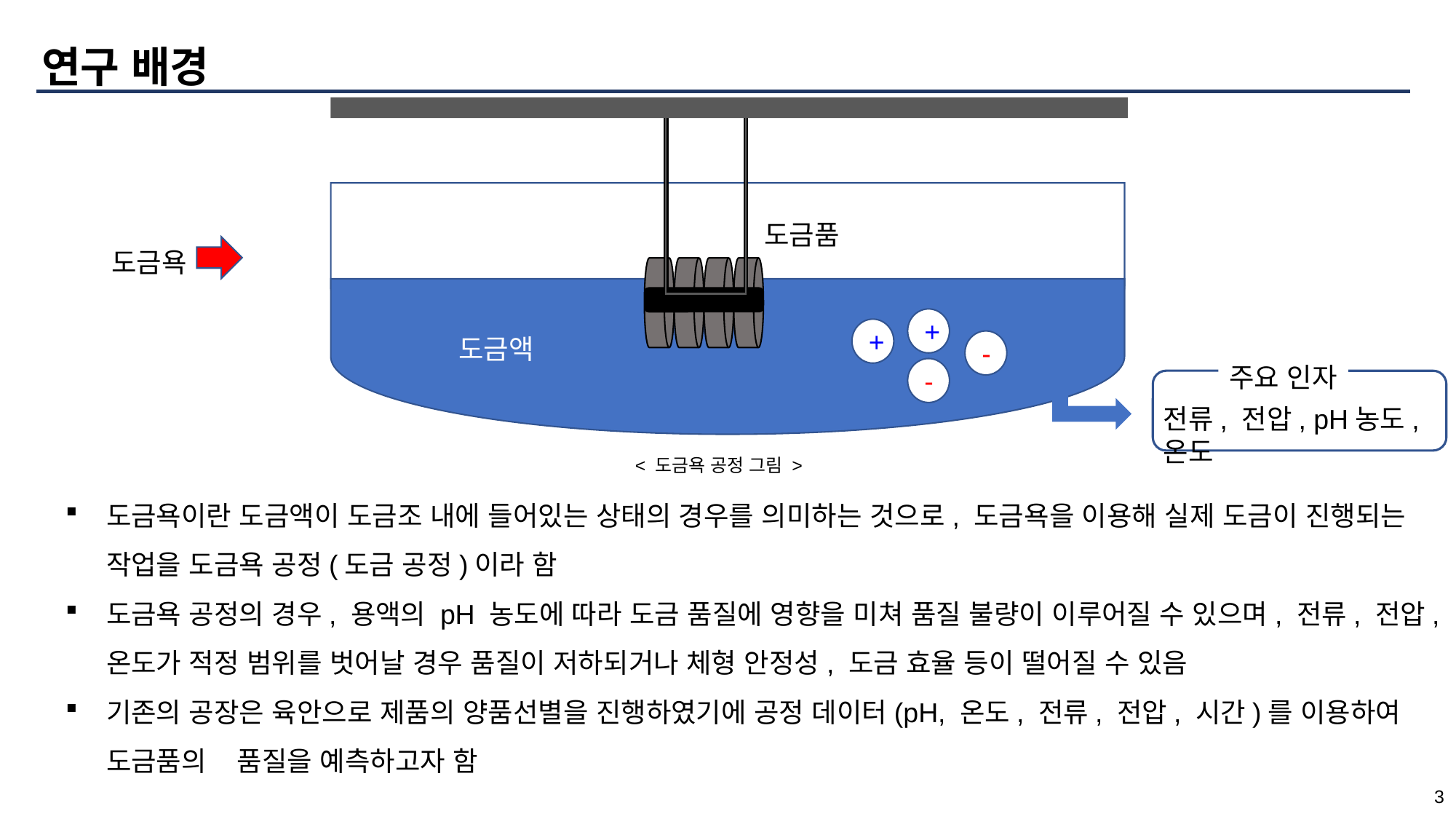

연구 배경

도금품

도금욕

+
+
도금액
-
주요 인자

-

전류, 전압, pH농도, 온도
< 도금욕 공정 그림 >
도금욕이란 도금액이 도금조 내에 들어있는 상태의 경우를 의미하는 것으로, 도금욕을 이용해 실제 도금이 진행되는 작업을 도금욕 공정(도금 공정)이라 함
도금욕 공정의 경우, 용액의 pH 농도에 따라 도금 품질에 영향을 미쳐 품질 불량이 이루어질 수 있으며, 전류, 전압, 온도가 적정 범위를 벗어날 경우 품질이 저하되거나 체형 안정성, 도금 효율 등이 떨어질 수 있음
기존의 공장은 육안으로 제품의 양품선별을 진행하였기에 공정 데이터(pH, 온도, 전류, 전압, 시간)를 이용하여 도금품의    품질을 예측하고자 함
3